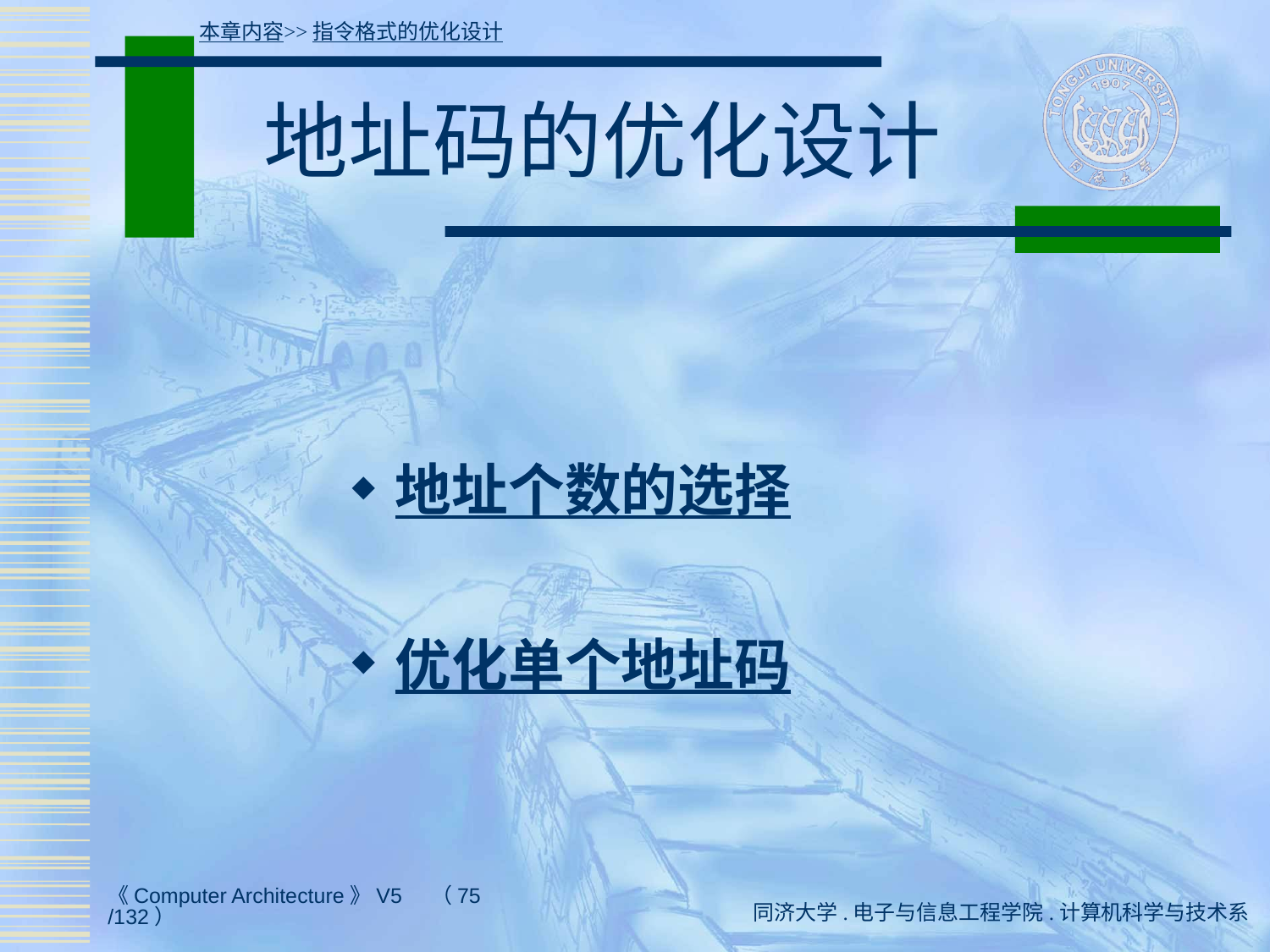

本章内容>>指令格式的优化设计
# 地址码的优化设计
地址个数的选择
优化单个地址码